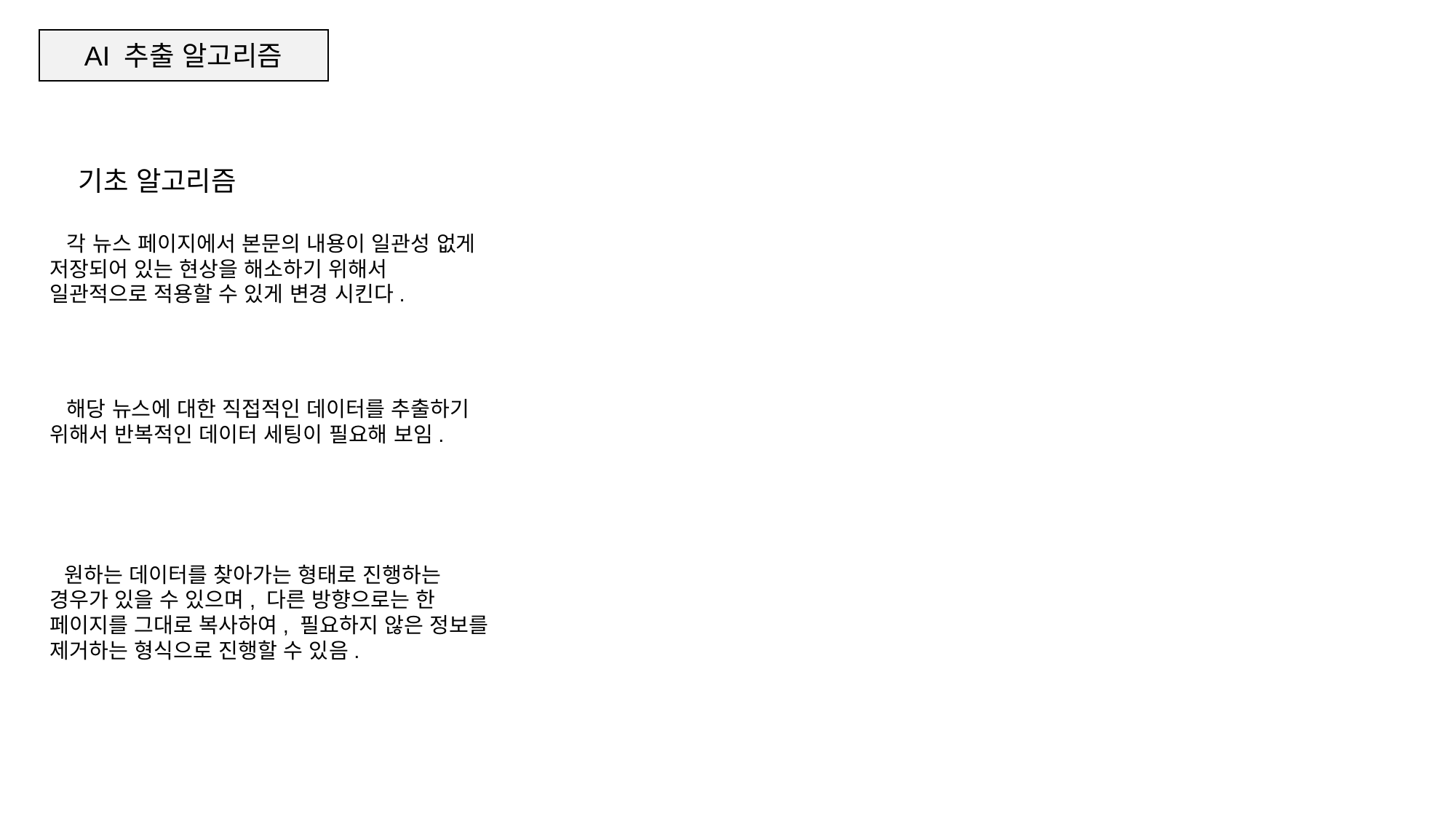

AI 추출 알고리즘
기초 알고리즘
  각 뉴스 페이지에서 본문의 내용이 일관성 없게 저장되어 있는 현상을 해소하기 위해서 일관적으로 적용할 수 있게 변경 시킨다.
  해당 뉴스에 대한 직접적인 데이터를 추출하기 위해서 반복적인 데이터 세팅이 필요해 보임.
  원하는 데이터를 찾아가는 형태로 진행하는 경우가 있을 수 있으며, 다른 방향으로는 한 페이지를 그대로 복사하여, 필요하지 않은 정보를 제거하는 형식으로 진행할 수 있음.